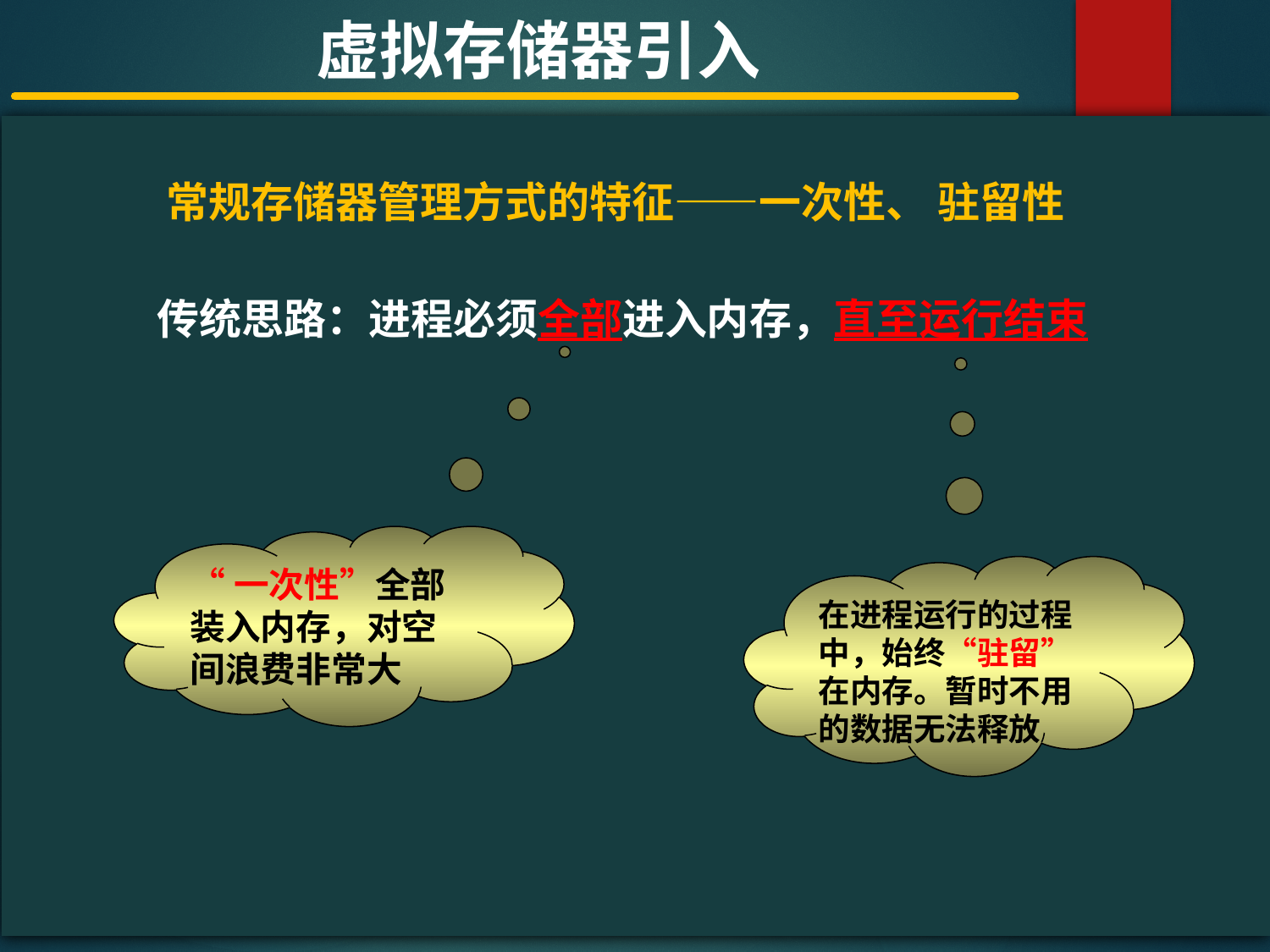

虚拟存储器引入
#
常规存储器管理方式的特征——一次性、 驻留性
传统思路：进程必须全部进入内存，直至运行结束
“一次性”全部装入内存，对空间浪费非常大

在进程运行的过程中，始终“驻留”在内存。暂时不用的数据无法释放